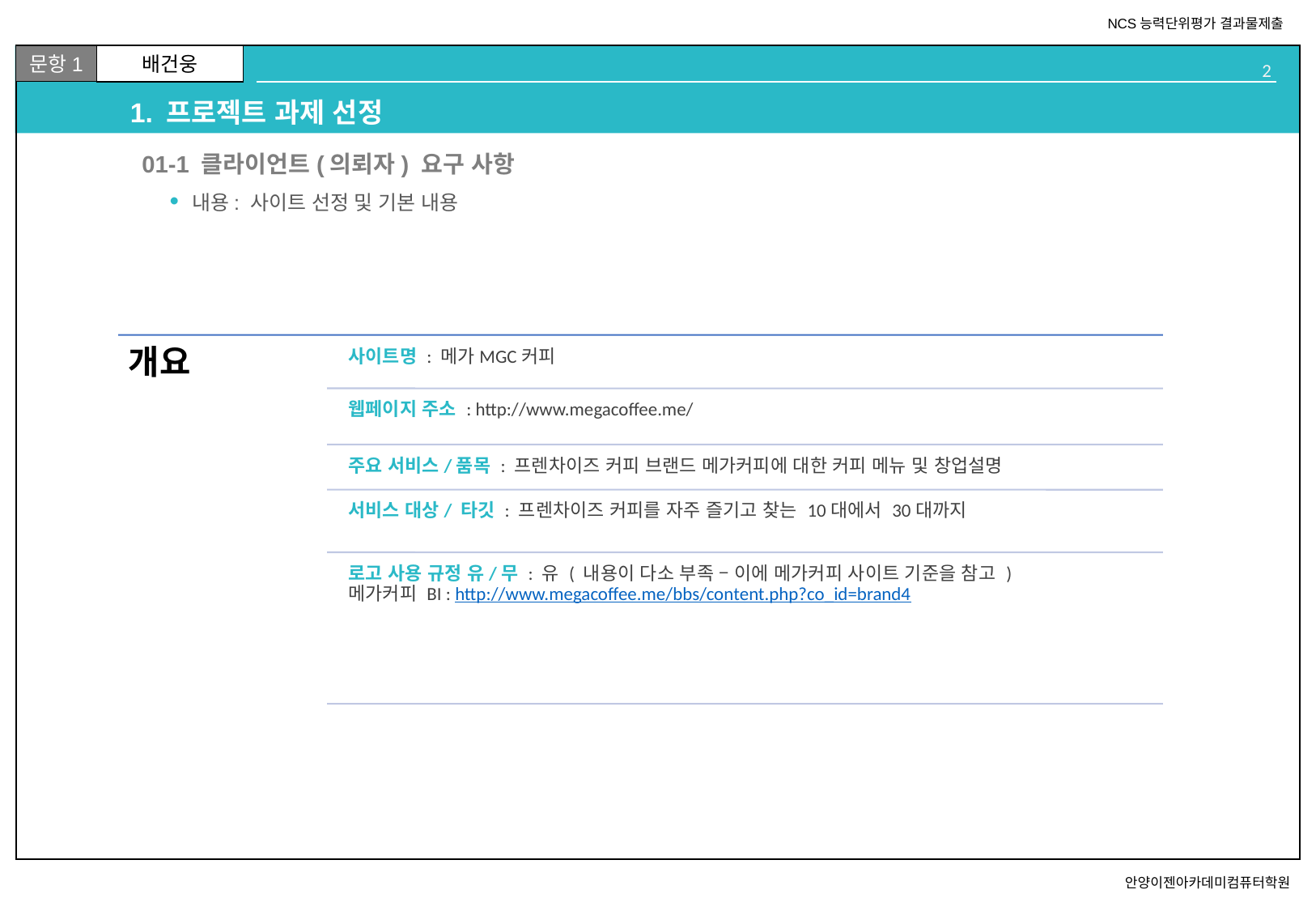

# 1. 프로젝트 과제 선정
01-1 클라이언트(의뢰자) 요구 사항
내용: 사이트 선정 및 기본 내용
개요
사이트명 : 메가MGC커피
웹페이지 주소 : http://www.megacoffee.me/
주요 서비스/품목 : 프렌차이즈 커피 브랜드 메가커피에 대한 커피 메뉴 및 창업설명
서비스 대상/ 타깃 : 프렌차이즈 커피를 자주 즐기고 찾는 10대에서 30대까지
로고 사용 규정 유/무 : 유 ( 내용이 다소 부족 – 이에 메가커피 사이트 기준을 참고 )
메가커피 BI : http://www.megacoffee.me/bbs/content.php?co_id=brand4